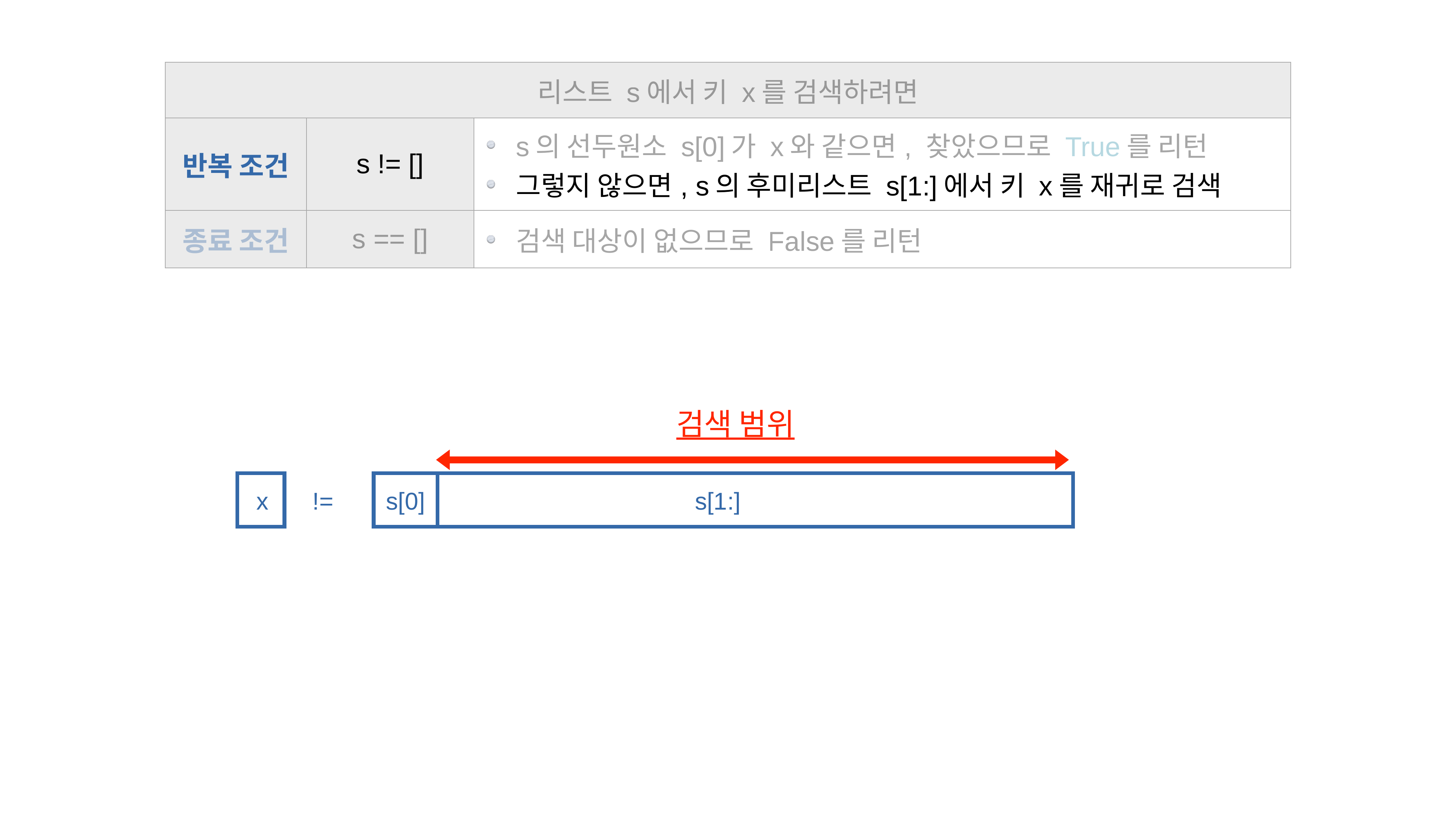

| 리스트 s에서 키 x를 검색하려면 |  |  |
| --- | --- | --- |
| 반복 조건 | s != [] | s의 선두원소 s[0]가 x와 같으면, 찾았으므로 True를 리턴 그렇지 않으면, s의 후미리스트 s[1:]에서 키 x를 재귀로 검색 |
| 종료 조건 | s == [] | 검색 대상이 없으므로 False를 리턴 |
검색 범위

x
!=
s[0]
s[1:]